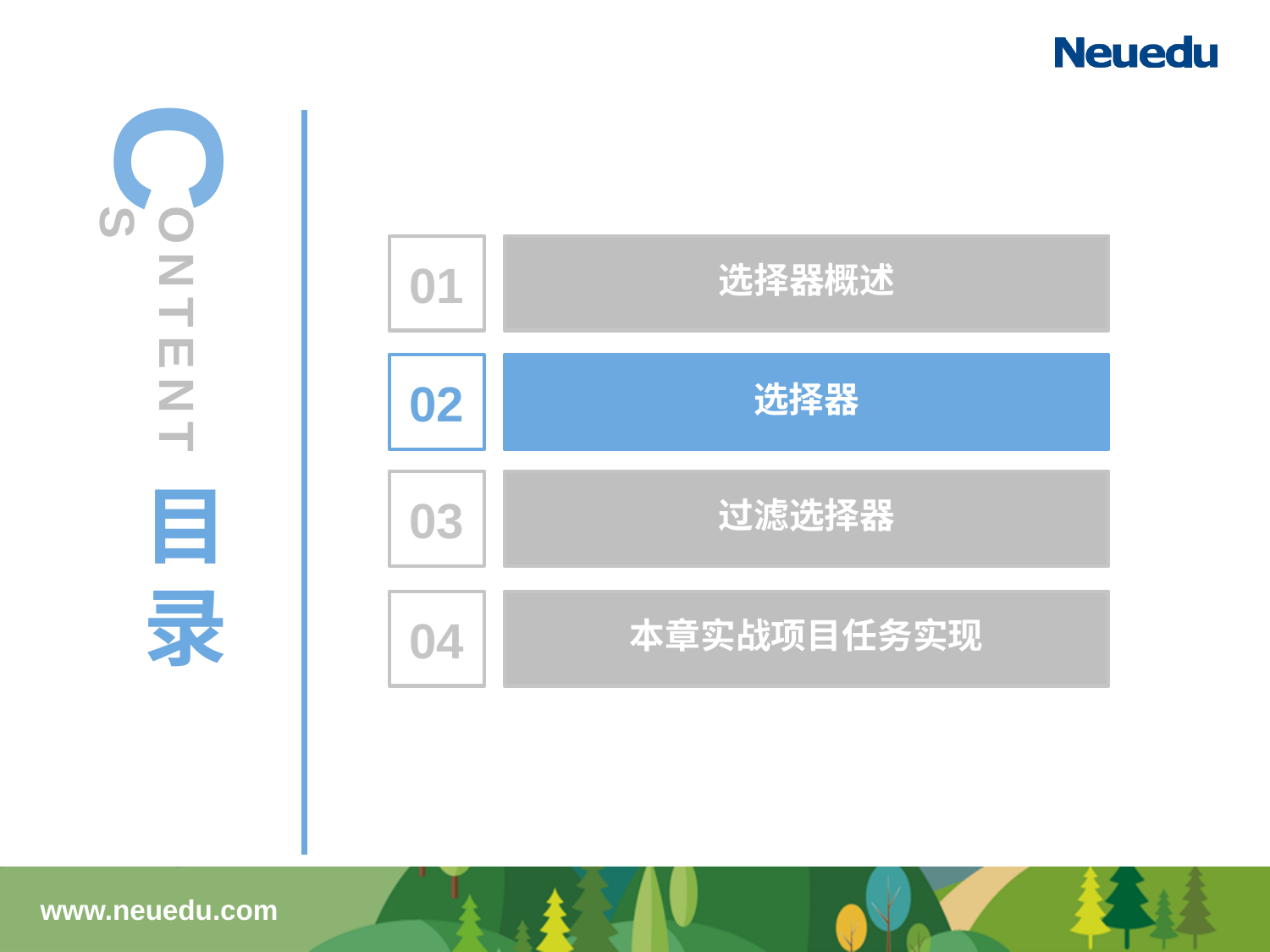

01
选择器概述
02
选择器
03
过滤选择器
04
本章实战项目任务实现